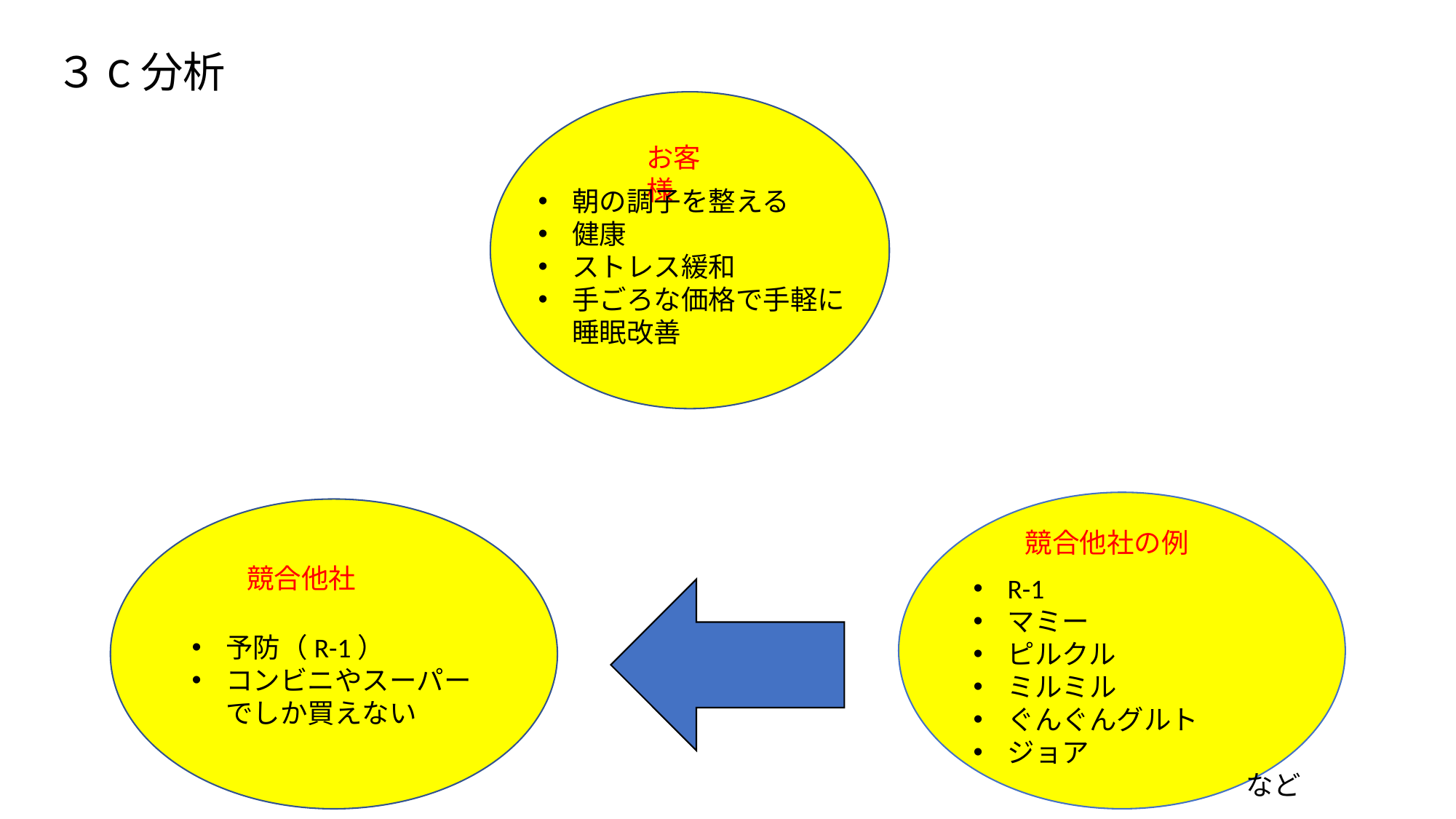

３C分析

お客様
朝の調子を整える
健康
ストレス緩和
手ごろな価格で手軽に睡眠改善

競合他社の例
競合他社
R-1
マミー
ピルクル
ミルミル
ぐんぐんグルト
ジョア
　　　　　　　　　　など

予防（R-1）
コンビニやスーパーでしか買えない